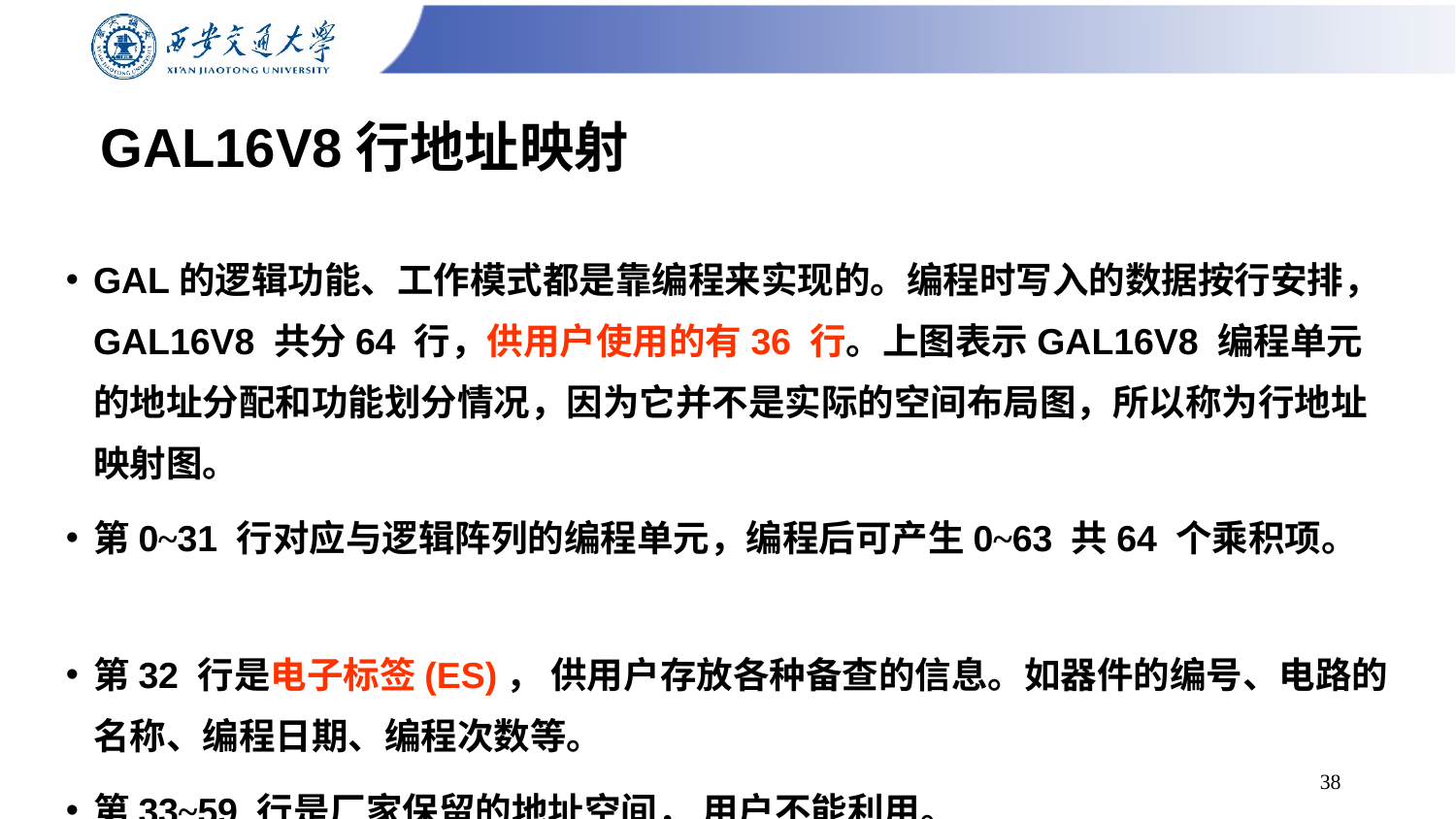

# GAL16V8行地址映射
GAL的逻辑功能、工作模式都是靠编程来实现的。编程时写入的数据按行安排，GAL16V8 共分64 行，供用户使用的有36 行。上图表示GAL16V8 编程单元的地址分配和功能划分情况，因为它并不是实际的空间布局图，所以称为行地址映射图。
第0~31 行对应与逻辑阵列的编程单元，编程后可产生0~63 共64 个乘积项。
第32 行是电子标签(ES)， 供用户存放各种备查的信息。如器件的编号、电路的名称、编程日期、编程次数等。
第33~59 行是厂家保留的地址空间， 用户不能利用。
38